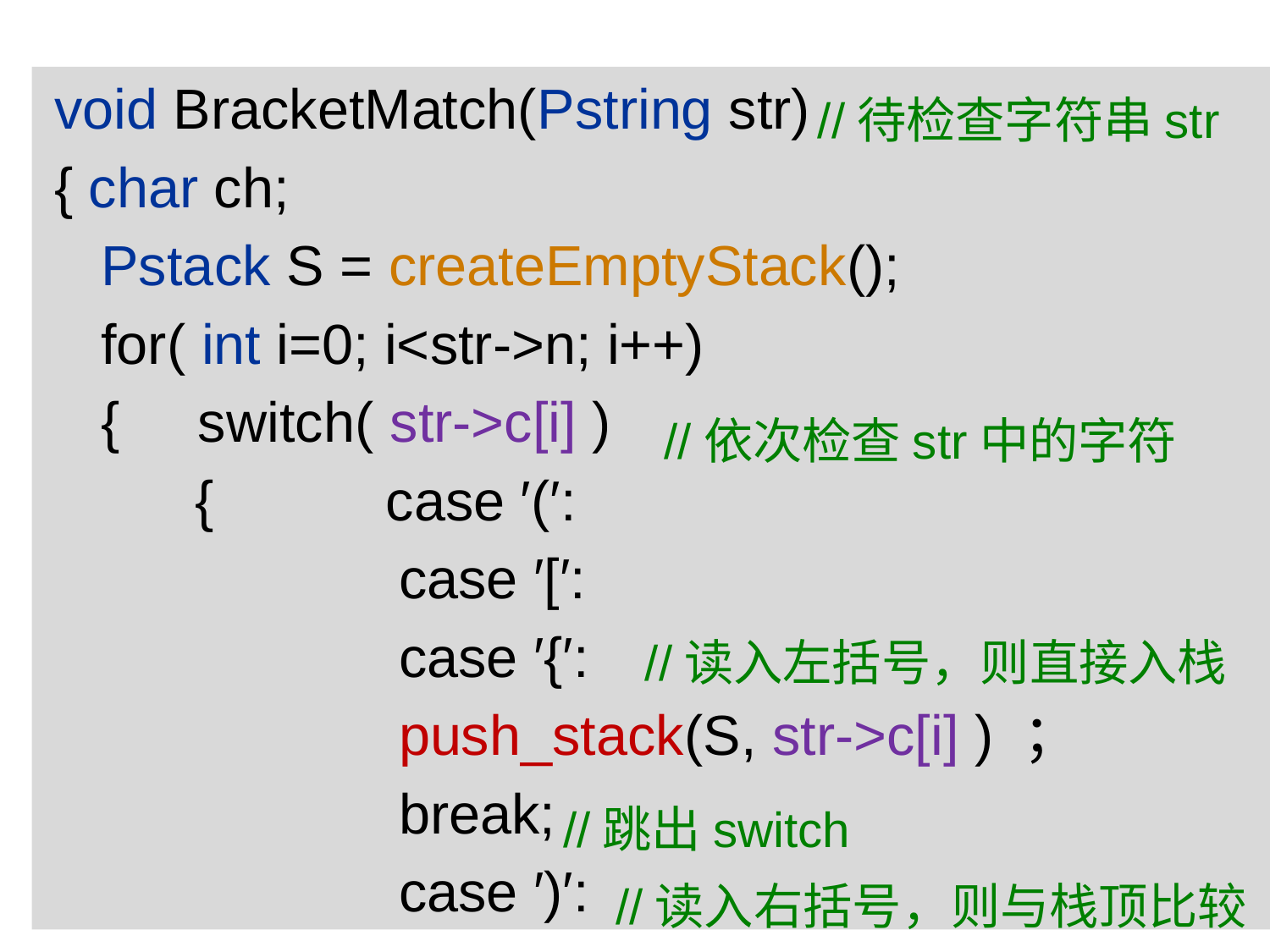

void BracketMatch(Pstring str)
{ char ch;
   Pstack S = createEmptyStack();
   for( int i=0; i<str->n; i++)
   {     switch( str->c[i] )
         {           case ′(′:
                      case ′[′:
                      case ′{′:
                      push_stack(S, str->c[i] ) ；
                      break;
                      case ′)′:
//待检查字符串str
//依次检查str中的字符
//读入左括号，则直接入栈
//跳出switch
//读入右括号，则与栈顶比较